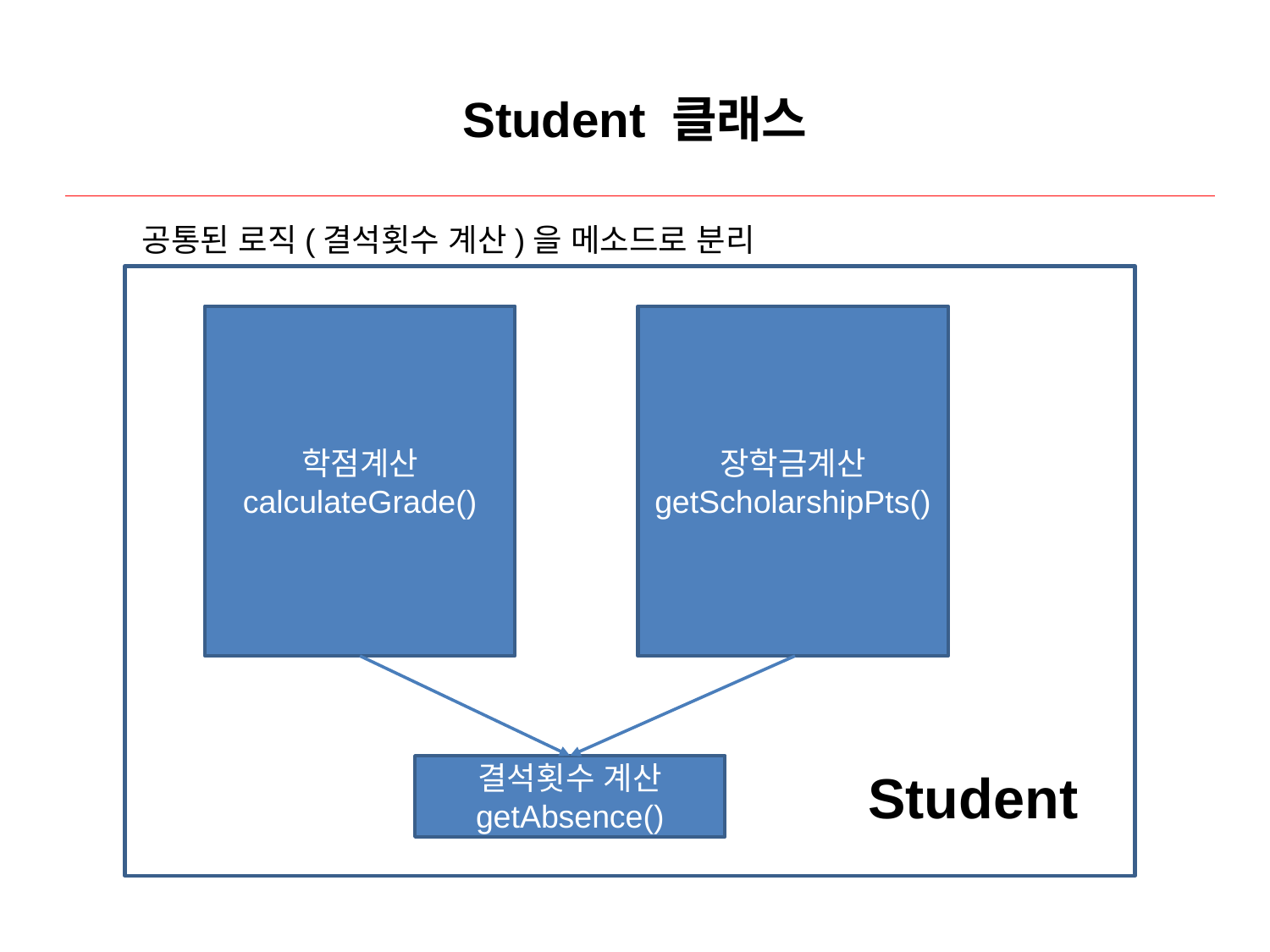

# Student 클래스
공통된 로직(결석횟수 계산)을 메소드로 분리

학점계산
calculateGrade()
장학금계산
getScholarshipPts()
결석횟수 계산
getAbsence()
Student